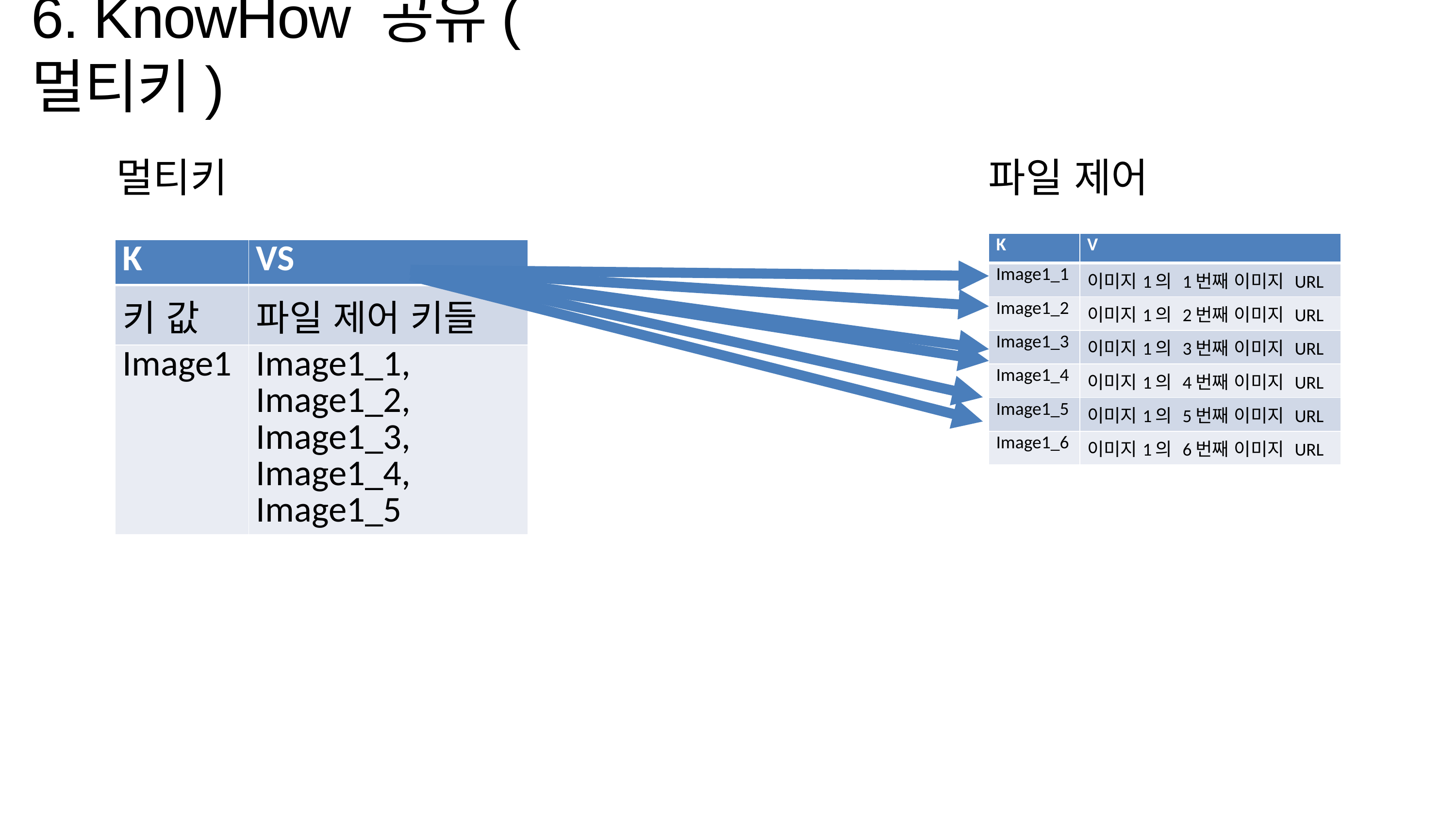

6. KnowHow 공유(멀티키)
멀티키
파일 제어
| K | V |
| --- | --- |
| Image1\_1 | 이미지1의 1번째 이미지 URL |
| Image1\_2 | 이미지1의 2번째 이미지 URL |
| Image1\_3 | 이미지1의 3번째 이미지 URL |
| Image1\_4 | 이미지1의 4번째 이미지 URL |
| Image1\_5 | 이미지1의 5번째 이미지 URL |
| Image1\_6 | 이미지1의 6번째 이미지 URL |
| K | VS |
| --- | --- |
| 키 값 | 파일 제어 키들 |
| Image1 | Image1\_1, Image1\_2, Image1\_3, Image1\_4, Image1\_5 |